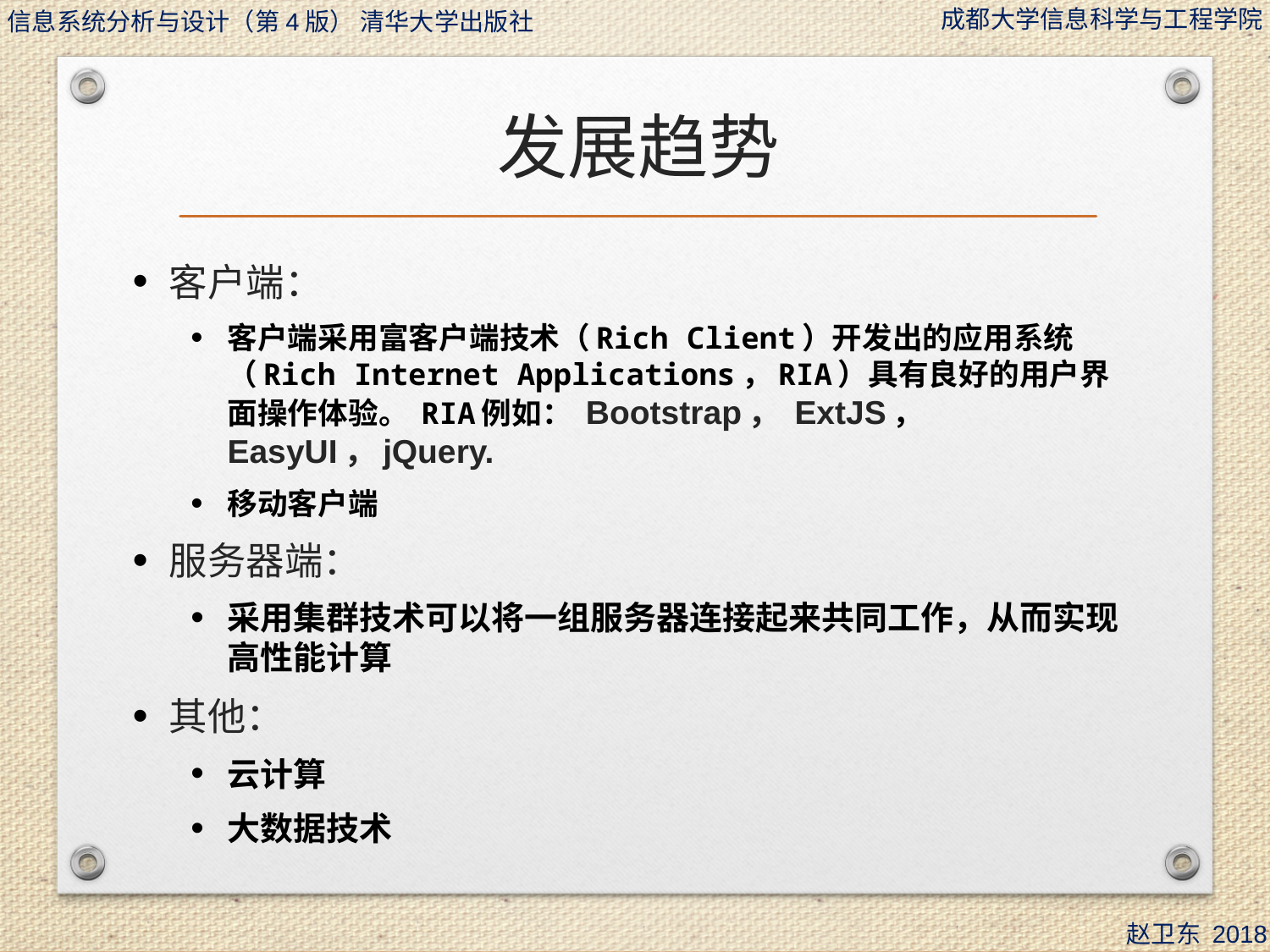

# 发展趋势
客户端：
客户端采用富客户端技术（Rich Client）开发出的应用系统（Rich Internet Applications，RIA）具有良好的用户界面操作体验。 RIA例如： Bootstrap， ExtJS， EasyUI，jQuery.
移动客户端
服务器端：
采用集群技术可以将一组服务器连接起来共同工作，从而实现高性能计算
其他：
云计算
大数据技术